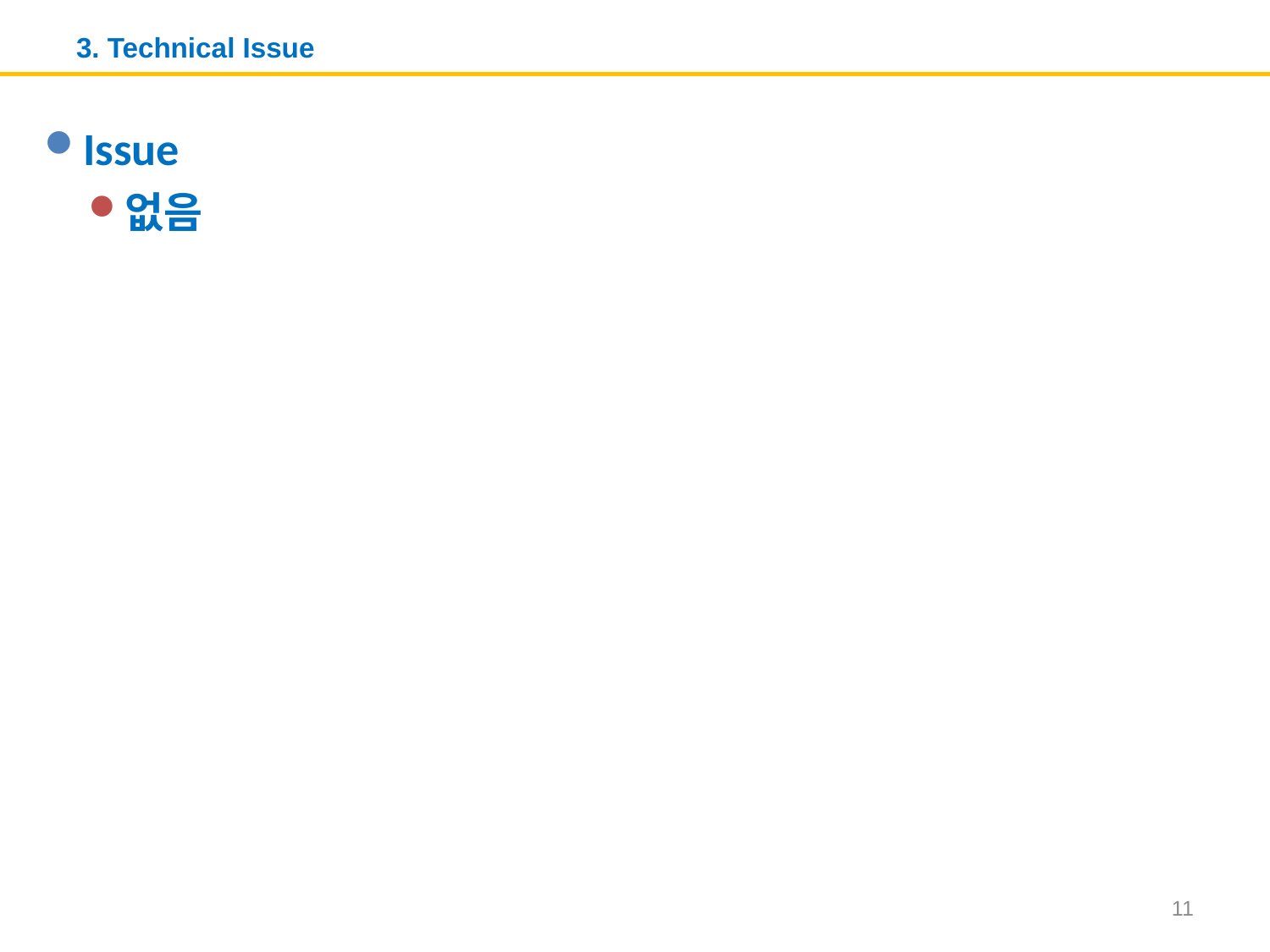

# 3. Technical Issue
Issue
없음

11